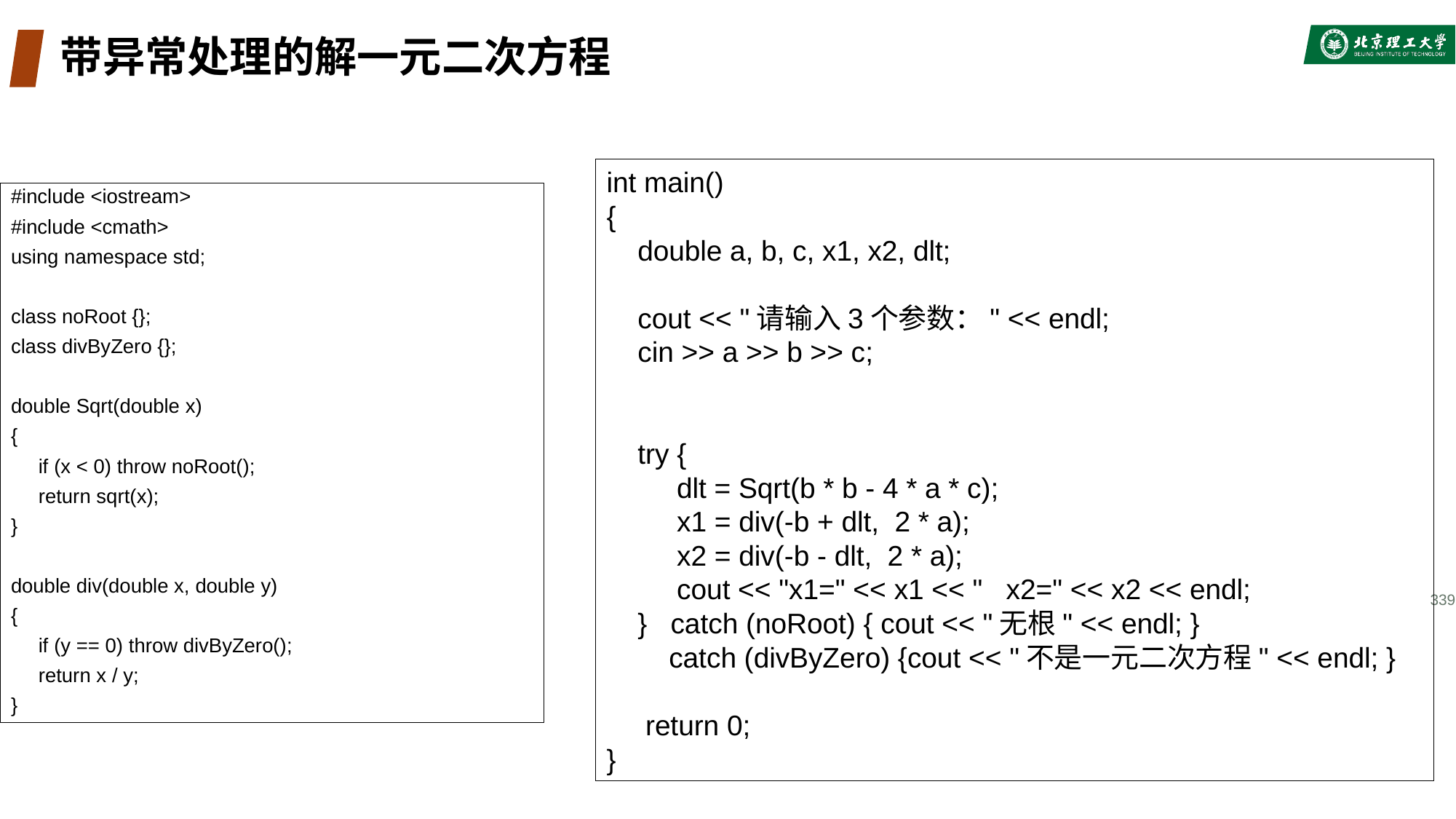

# 带异常处理的解一元二次方程
int main()
{
    double a, b, c, x1, x2, dlt;

    cout << "请输入3个参数：" << endl;
    cin >> a >> b >> c;

    try {
         dlt = Sqrt(b * b - 4 * a * c);
         x1 = div(-b + dlt,  2 * a);
         x2 = div(-b - dlt,  2 * a);
         cout << "x1=" << x1 << "   x2=" << x2 << endl;
    }   catch (noRoot) { cout << "无根" << endl; }
        catch (divByZero) {cout << "不是一元二次方程" << endl; }

     return 0;
}
#include <iostream>
#include <cmath>
using namespace std;

class noRoot {};
class divByZero {};

double Sqrt(double x)
{
 	if (x < 0) throw noRoot();
	return sqrt(x);
}

double div(double x, double y)
{
	if (y == 0) throw divByZero();
	return x / y;
}
339